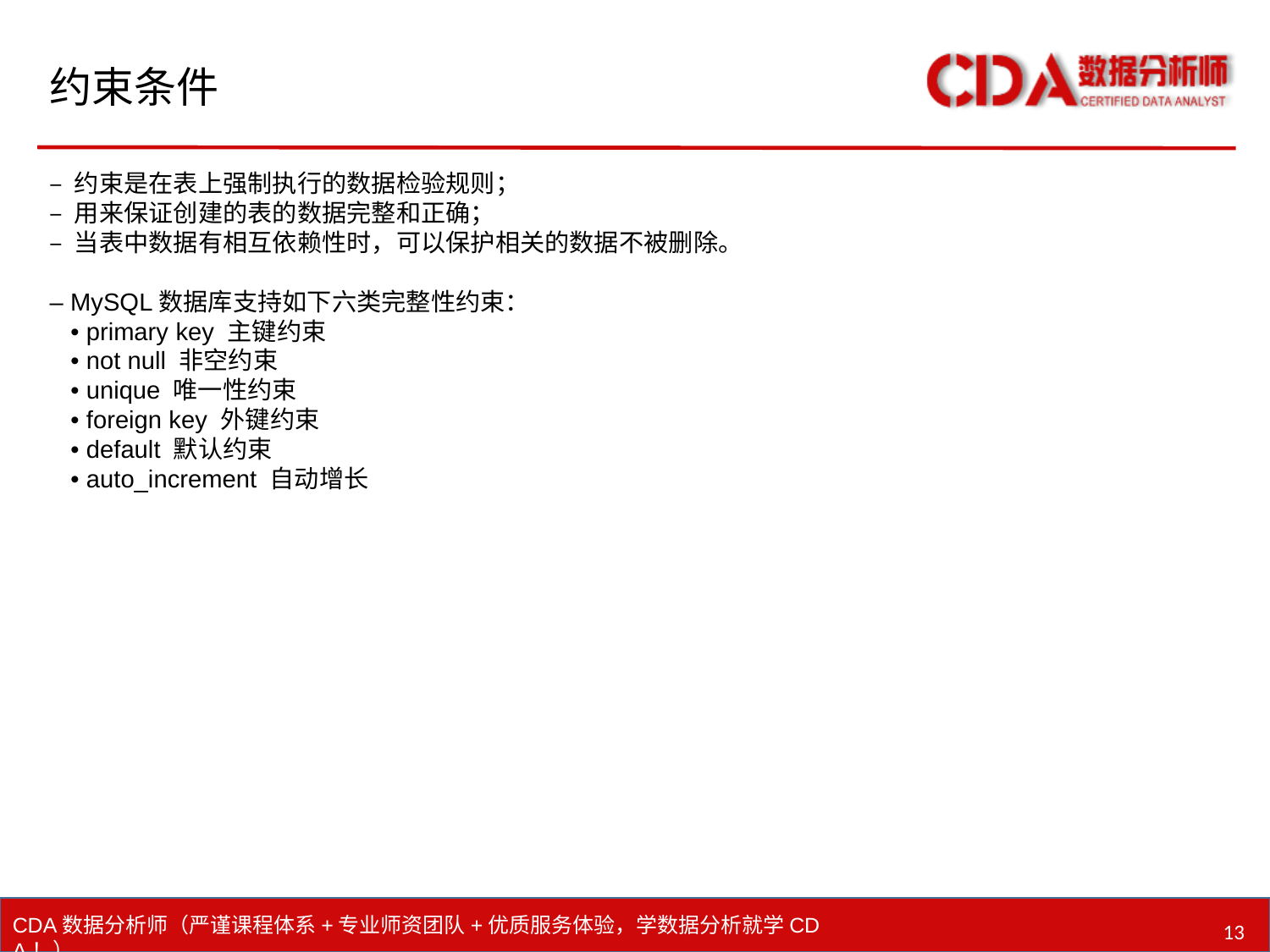

# 约束条件
– 约束是在表上强制执行的数据检验规则；
– 用来保证创建的表的数据完整和正确；
– 当表中数据有相互依赖性时，可以保护相关的数据不被删除。

– MySQL数据库支持如下六类完整性约束：
   • primary key 主键约束
   • not null 非空约束
   • unique 唯一性约束
   • foreign key 外键约束
   • default 默认约束
   • auto_increment 自动增长

13